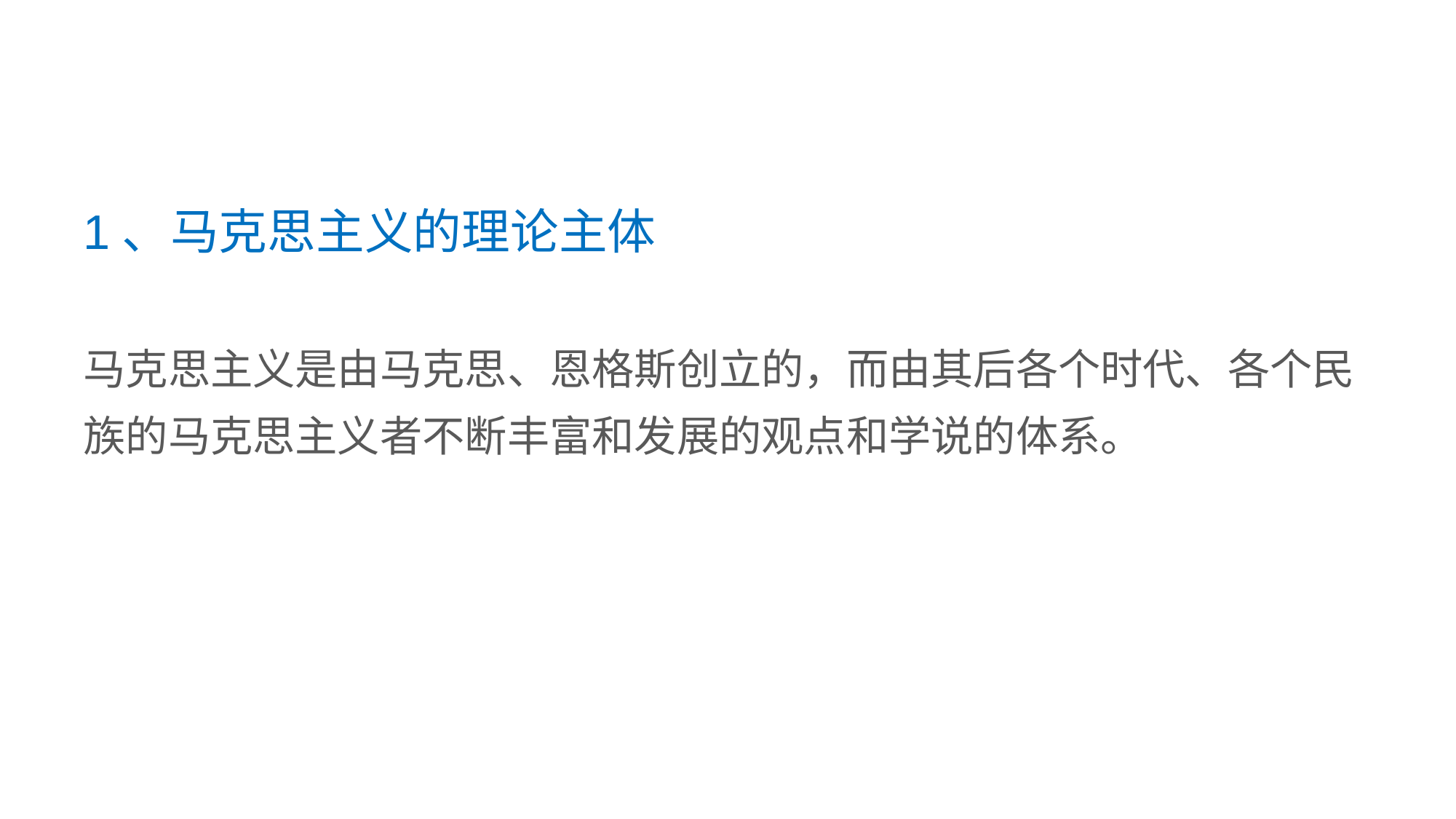

#
1、马克思主义的理论主体

马克思主义是由马克思、恩格斯创立的，而由其后各个时代、各个民族的马克思主义者不断丰富和发展的观点和学说的体系。